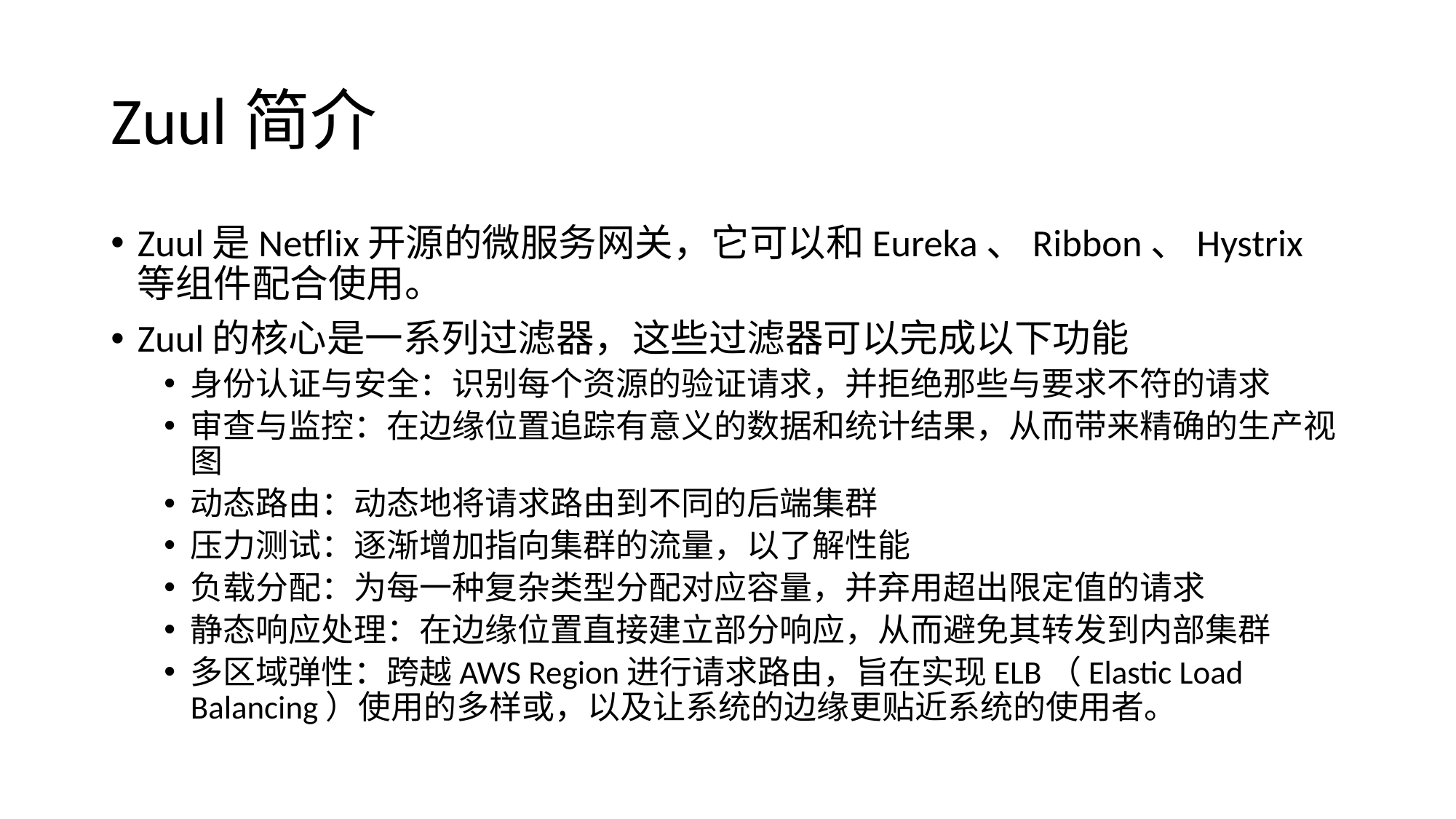

# Zuul简介
Zuul是Netflix开源的微服务网关，它可以和Eureka、Ribbon、Hystrix等组件配合使用。
Zuul的核心是一系列过滤器，这些过滤器可以完成以下功能
身份认证与安全：识别每个资源的验证请求，并拒绝那些与要求不符的请求
审查与监控：在边缘位置追踪有意义的数据和统计结果，从而带来精确的生产视图
动态路由：动态地将请求路由到不同的后端集群
压力测试：逐渐增加指向集群的流量，以了解性能
负载分配：为每一种复杂类型分配对应容量，并弃用超出限定值的请求
静态响应处理：在边缘位置直接建立部分响应，从而避免其转发到内部集群
多区域弹性：跨越AWS Region进行请求路由，旨在实现ELB（Elastic Load Balancing）使用的多样或，以及让系统的边缘更贴近系统的使用者。